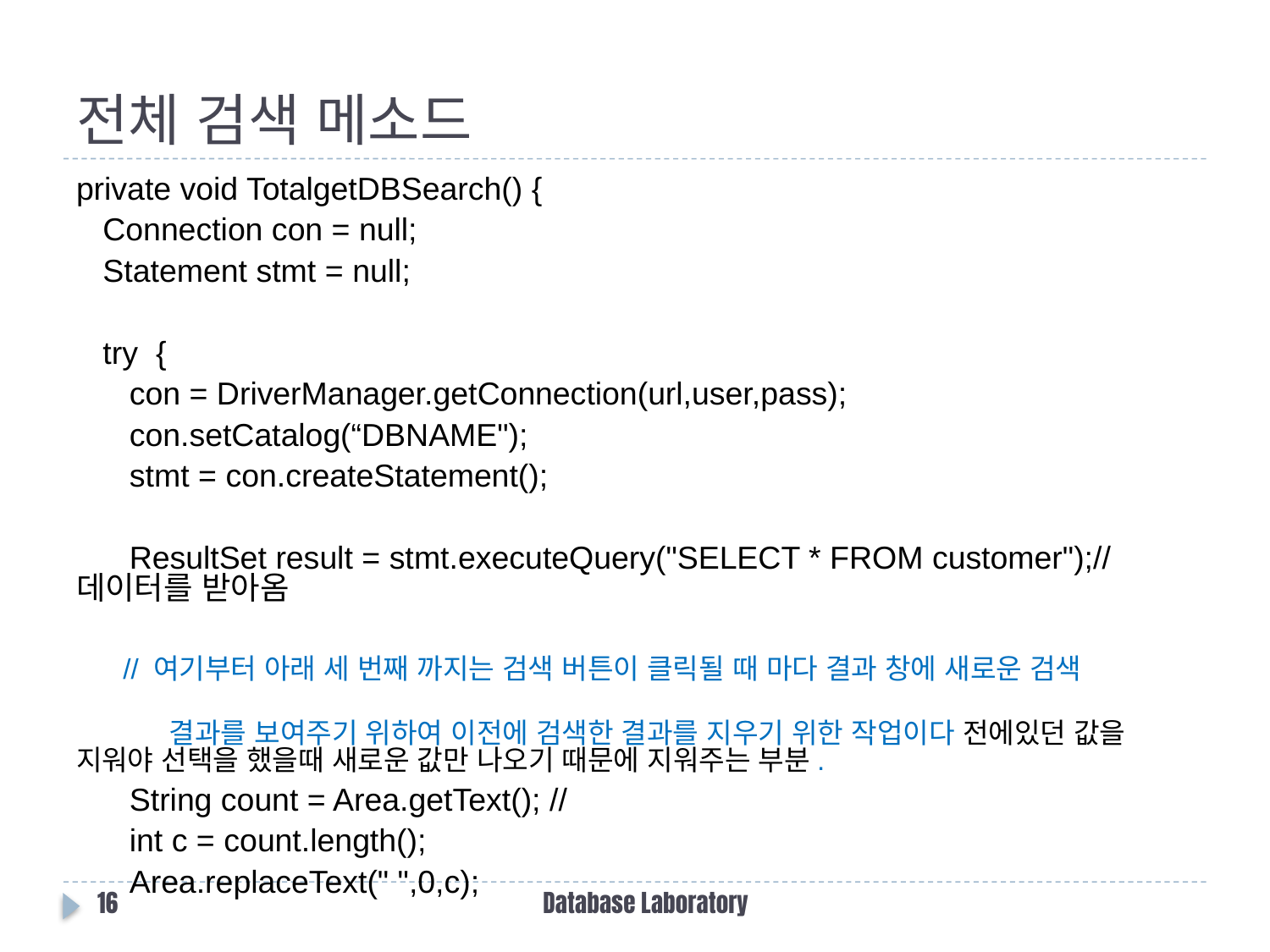

# 전체 검색 메소드
private void TotalgetDBSearch() {
   Connection con = null;
   Statement stmt = null;

   try  {
      con = DriverManager.getConnection(url,user,pass);
      con.setCatalog(“DBNAME");
      stmt = con.createStatement();

      ResultSet result = stmt.executeQuery("SELECT * FROM customer");//데이터를 받아옴

      // 여기부터 아래 세 번째 까지는 검색 버튼이 클릭될 때 마다 결과 창에 새로운 검색
           결과를 보여주기 위하여 이전에 검색한 결과를 지우기 위한 작업이다 전에있던 값을 지워야 선택을 했을때 새로운 값만 나오기 때문에 지워주는 부분.
      String count = Area.getText(); //
      int c = count.length();
      Area.replaceText(" ",0,c);

16
Database Laboratory